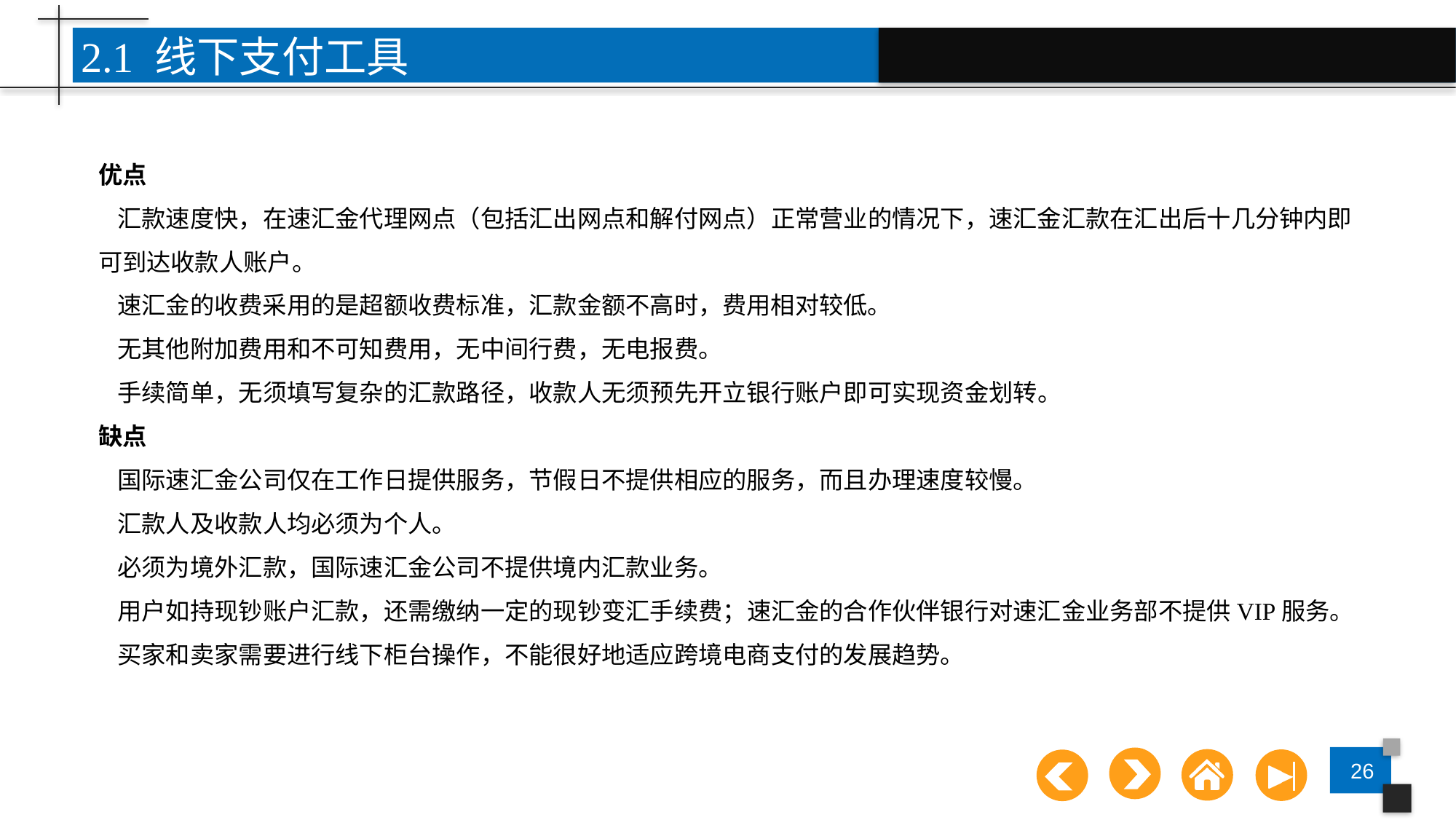

2.1 线下支付工具
优点
  汇款速度快，在速汇金代理网点（包括汇出网点和解付网点）正常营业的情况下，速汇金汇款在汇出后十几分钟内即可到达收款人账户。
  速汇金的收费采用的是超额收费标准，汇款金额不高时，费用相对较低。
  无其他附加费用和不可知费用，无中间行费，无电报费。
  手续简单，无须填写复杂的汇款路径，收款人无须预先开立银行账户即可实现资金划转。
缺点
  国际速汇金公司仅在工作日提供服务，节假日不提供相应的服务，而且办理速度较慢。
  汇款人及收款人均必须为个人。
  必须为境外汇款，国际速汇金公司不提供境内汇款业务。
  用户如持现钞账户汇款，还需缴纳一定的现钞变汇手续费；速汇金的合作伙伴银行对速汇金业务部不提供VIP服务。
  买家和卖家需要进行线下柜台操作，不能很好地适应跨境电商支付的发展趋势。